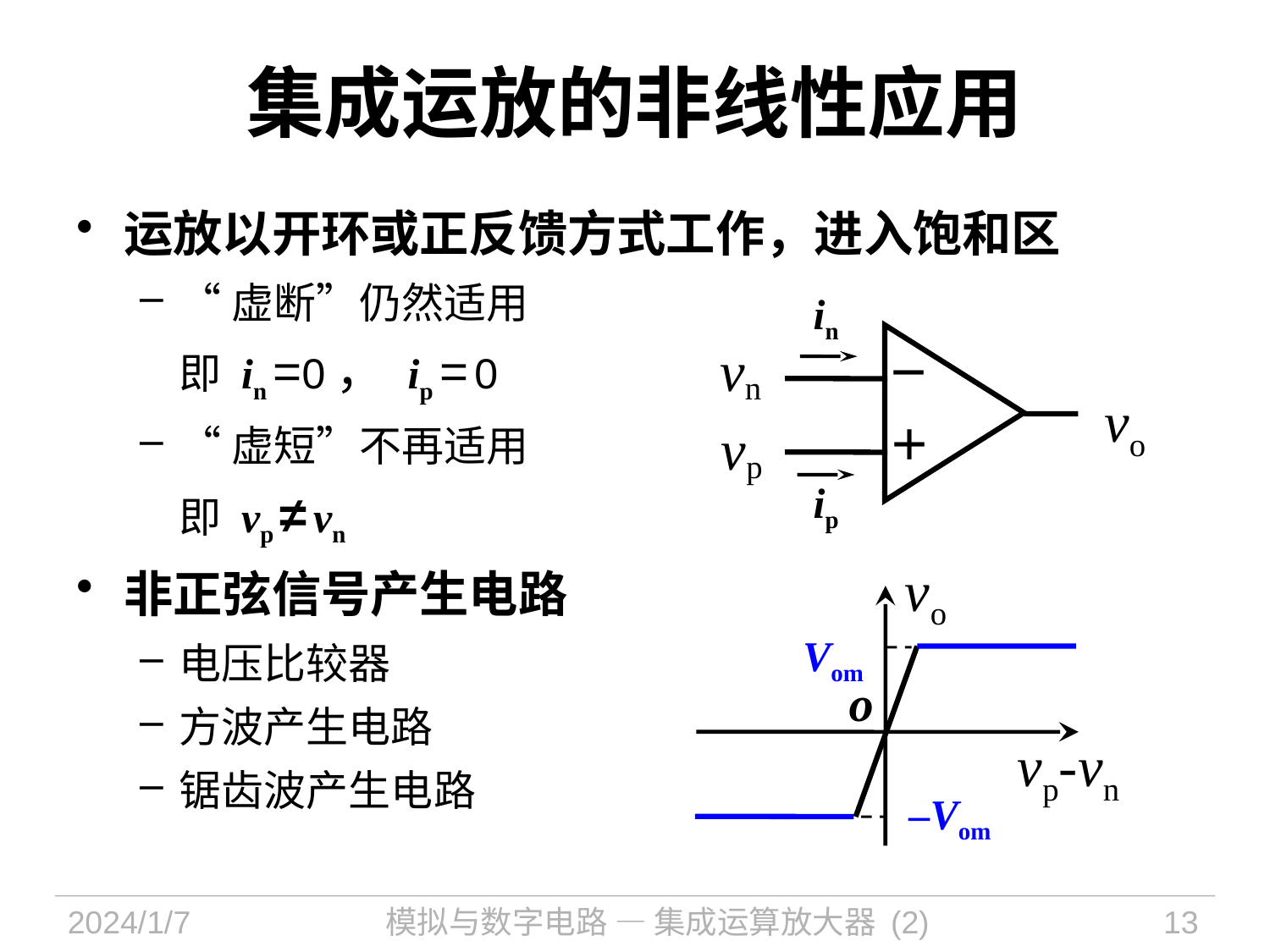

# 集成运放的非线性应用
运放以开环或正反馈方式工作，进入饱和区
“虚断”仍然适用
	即 in =0， ip = 0
“虚短”不再适用
	即 vp ≠ vn
非正弦信号产生电路
电压比较器
方波产生电路
锯齿波产生电路
in
 vn
－

vo

 vp
＋

ip

vo
Vom

o
vp-vn

–Vom

2024/1/7
模拟与数字电路 — 集成运算放大器 (2)
13